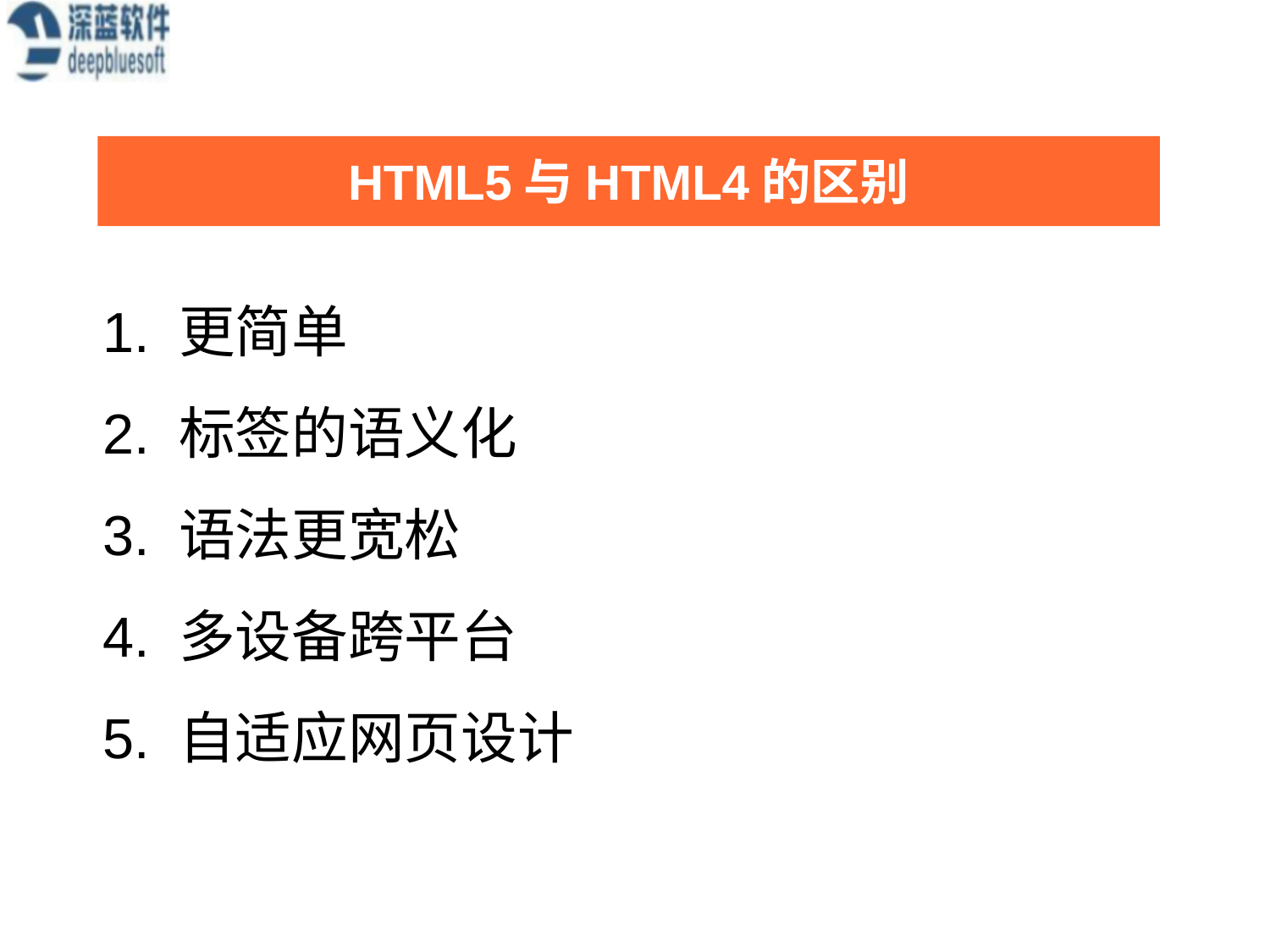

HTML5与HTML4的区别
1. 更简单
2. 标签的语义化
3. 语法更宽松
4. 多设备跨平台
5. 自适应网页设计